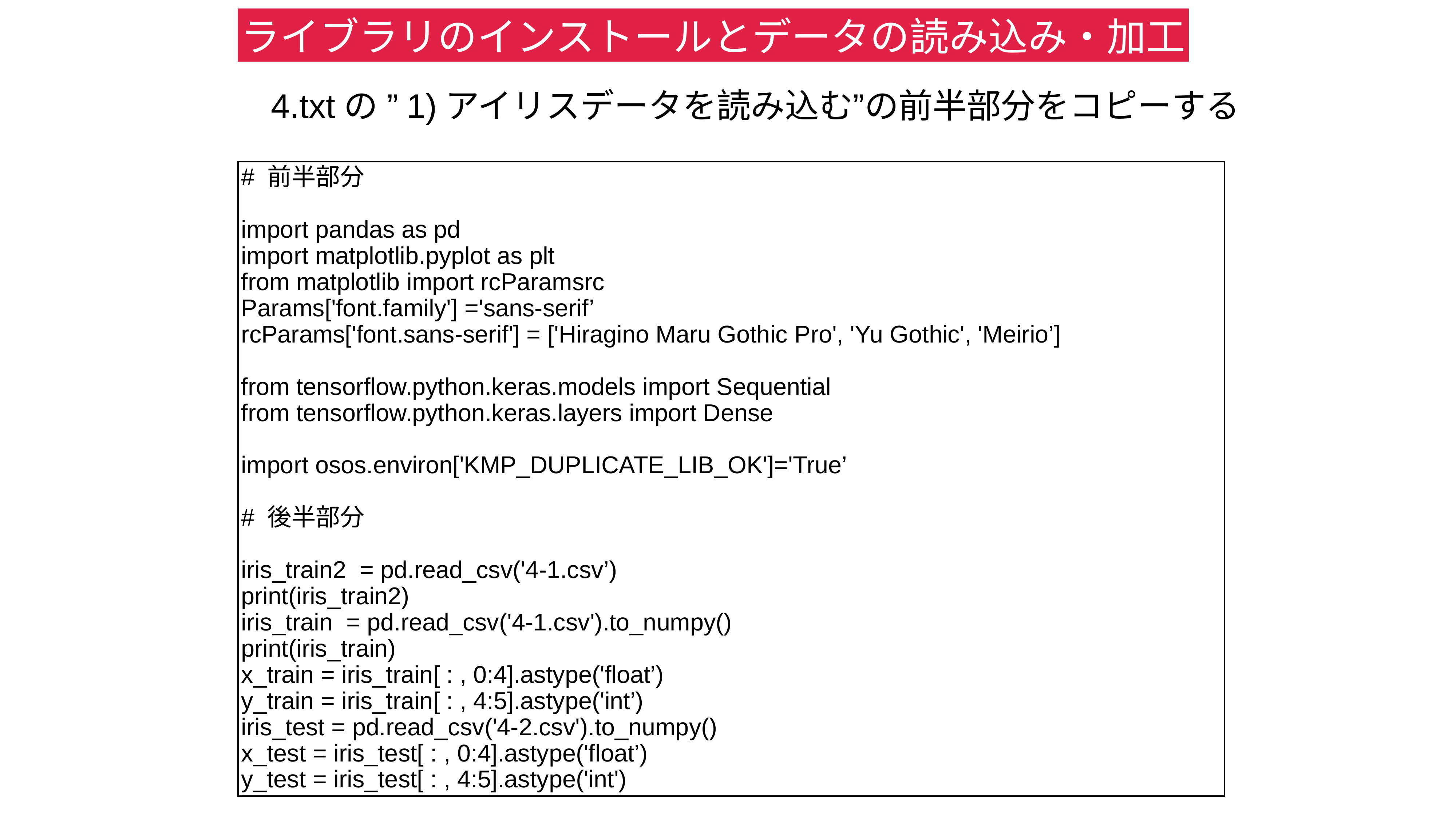

ライブラリのインストールとデータの読み込み・加工
4.txtの ”1)アイリスデータを読み込む”の前半部分をコピーする
# 前半部分

import pandas as pd
import matplotlib.pyplot as plt
from matplotlib import rcParamsrc
Params['font.family'] ='sans-serif’
rcParams['font.sans-serif'] = ['Hiragino Maru Gothic Pro', 'Yu Gothic', 'Meirio’]

from tensorflow.python.keras.models import Sequential
from tensorflow.python.keras.layers import Dense

import osos.environ['KMP_DUPLICATE_LIB_OK']='True’

# 後半部分

iris_train2  = pd.read_csv('4-1.csv’)
print(iris_train2)
iris_train  = pd.read_csv('4-1.csv').to_numpy()
print(iris_train)
x_train = iris_train[ : , 0:4].astype('float’)
y_train = iris_train[ : , 4:5].astype('int’)
iris_test = pd.read_csv('4-2.csv').to_numpy()
x_test = iris_test[ : , 0:4].astype('float’)
y_test = iris_test[ : , 4:5].astype('int')